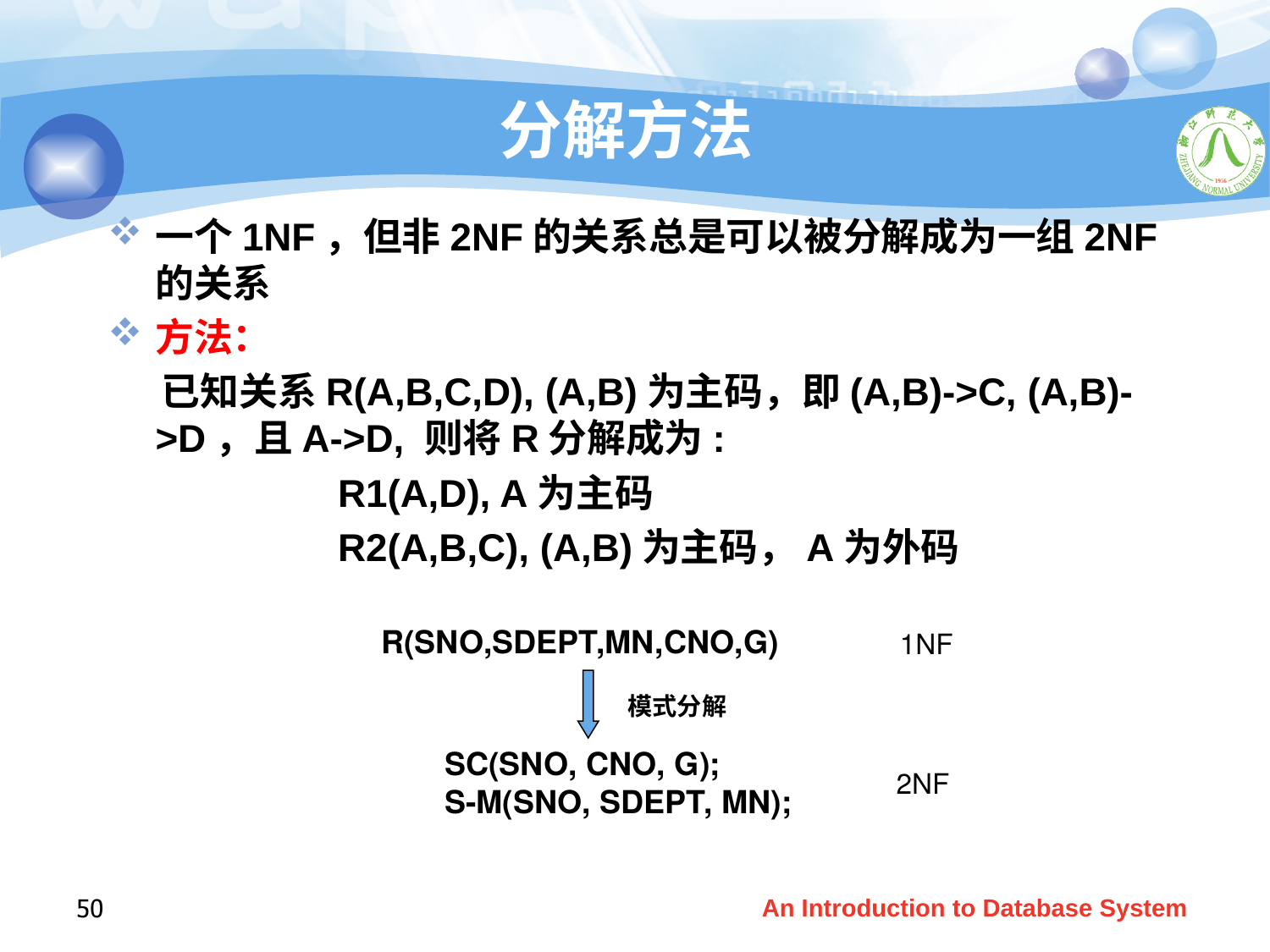

# 分解方法
一个1NF，但非2NF的关系总是可以被分解成为一组2NF的关系
方法：
     已知关系R(A,B,C,D), (A,B)为主码，即(A,B)->C, (A,B)->D，且A->D, 则将R分解成为:
		R1(A,D), A为主码
		R2(A,B,C), (A,B)为主码，A为外码
R(SNO,SDEPT,MN,CNO,G)
1NF

模式分解
SC(SNO, CNO, G);
S-M(SNO, SDEPT, MN);
2NF
50
An Introduction to Database System